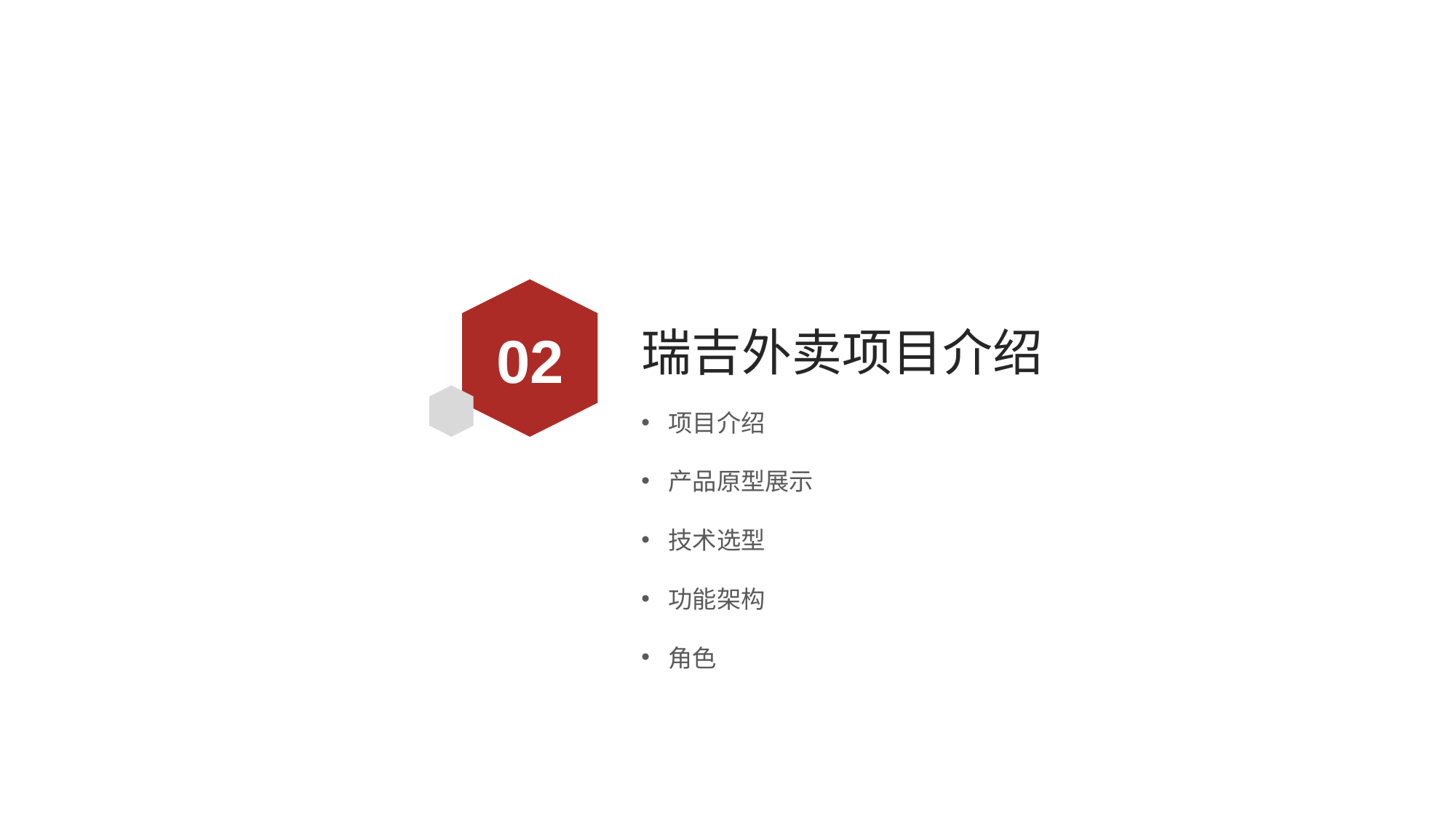

02
# 瑞吉外卖项目介绍
项目介绍
产品原型展示
技术选型
功能架构
角色